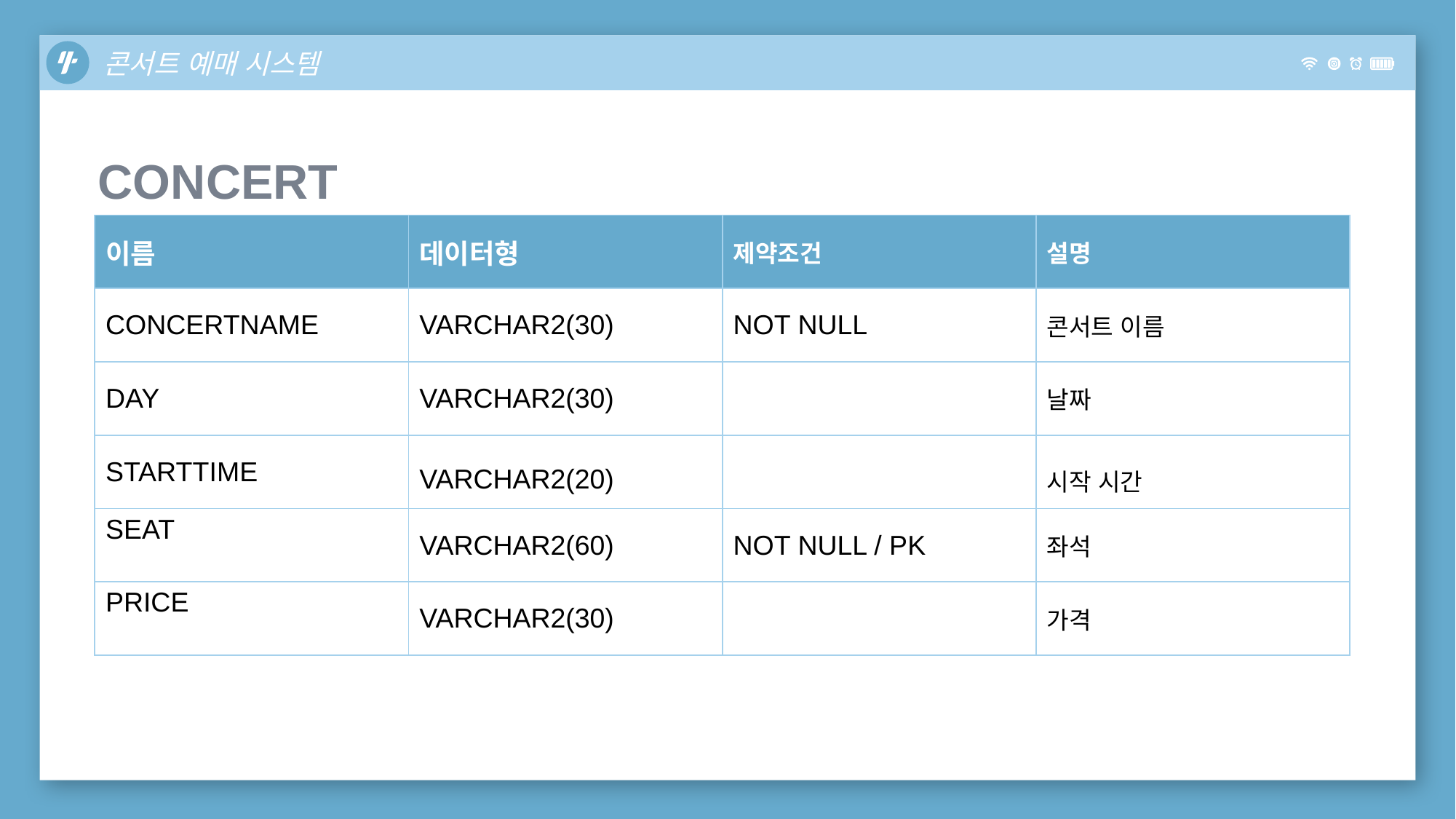

콘서트 예매 시스템

CONCERT
| 이름 | 데이터형 | 제약조건 | 설명 |
| --- | --- | --- | --- |
| CONCERTNAME | VARCHAR2(30) | NOT NULL | 콘서트 이름 |
| DAY | VARCHAR2(30) |  | 날짜 |
| STARTTIME | VARCHAR2(20) |  | 시작 시간 |
| SEAT | VARCHAR2(60) | NOT NULL / PK | 좌석 |
| PRICE | VARCHAR2(30) |  | 가격 |